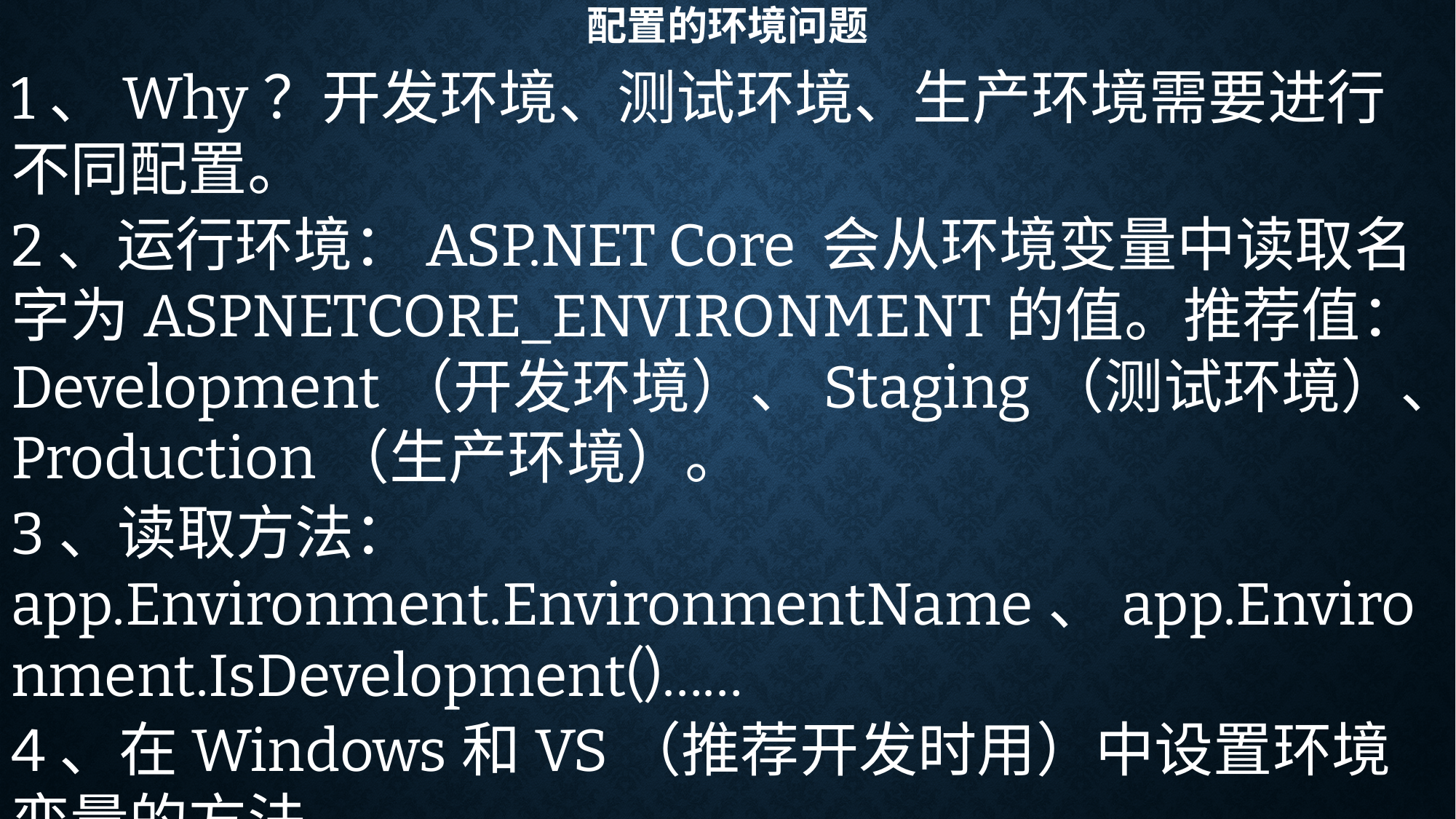

# 配置的环境问题
1、Why？开发环境、测试环境、生产环境需要进行不同配置。
2、运行环境：ASP.NET Core 会从环境变量中读取名字为ASPNETCORE_ENVIRONMENT的值。推荐值：Development（开发环境）、Staging（测试环境）、Production（生产环境）。
3、读取方法：app.Environment.EnvironmentName、app.Environment.IsDevelopment()……
4、在Windows和VS（推荐开发时用）中设置环境变量的方法。